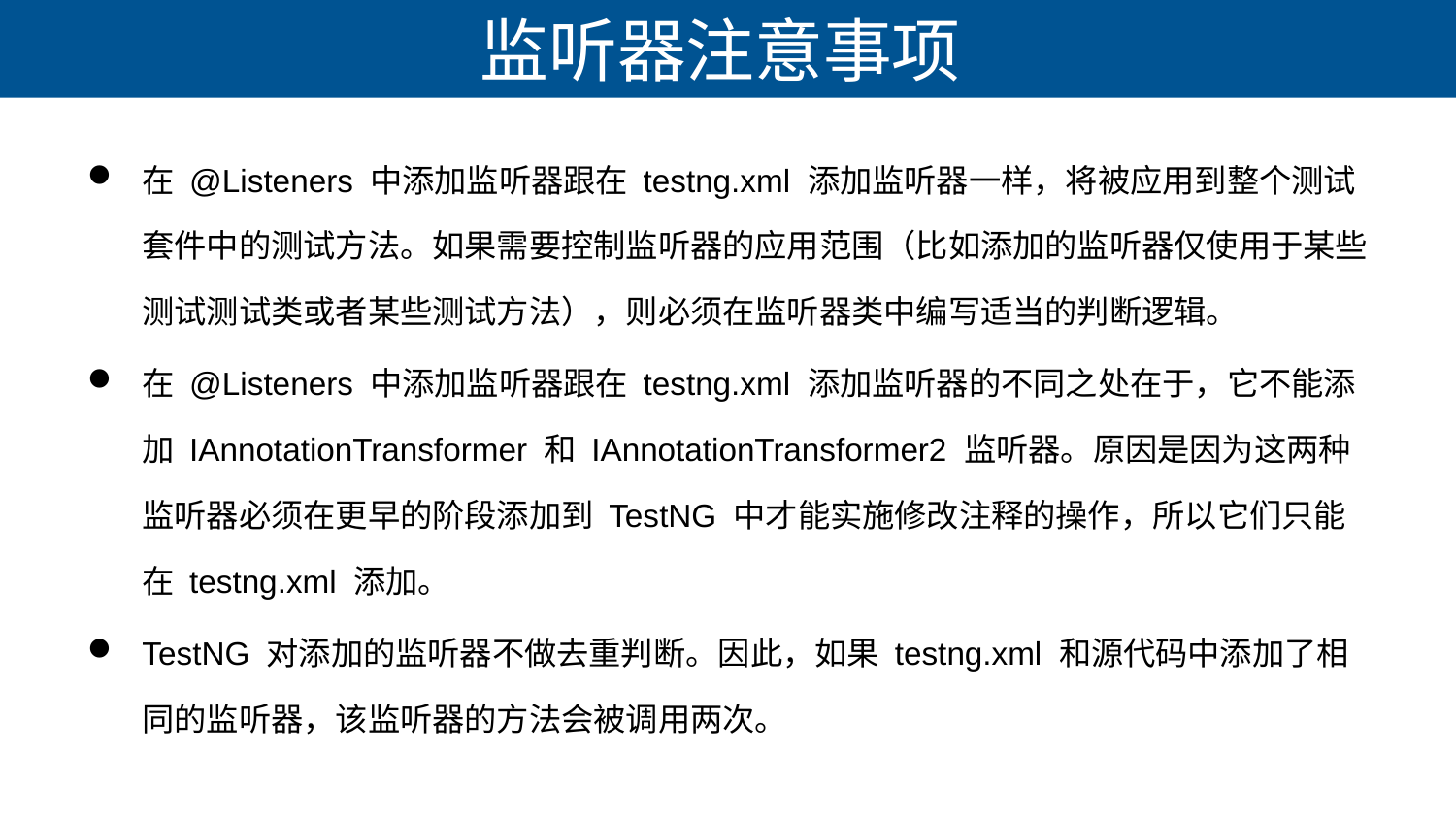

# 监听器注意事项
在 @Listeners 中添加监听器跟在 testng.xml 添加监听器一样，将被应用到整个测试套件中的测试方法。如果需要控制监听器的应用范围（比如添加的监听器仅使用于某些测试测试类或者某些测试方法），则必须在监听器类中编写适当的判断逻辑。
在 @Listeners 中添加监听器跟在 testng.xml 添加监听器的不同之处在于，它不能添加 IAnnotationTransformer 和 IAnnotationTransformer2 监听器。原因是因为这两种监听器必须在更早的阶段添加到 TestNG 中才能实施修改注释的操作，所以它们只能在 testng.xml 添加。
TestNG 对添加的监听器不做去重判断。因此，如果 testng.xml 和源代码中添加了相同的监听器，该监听器的方法会被调用两次。